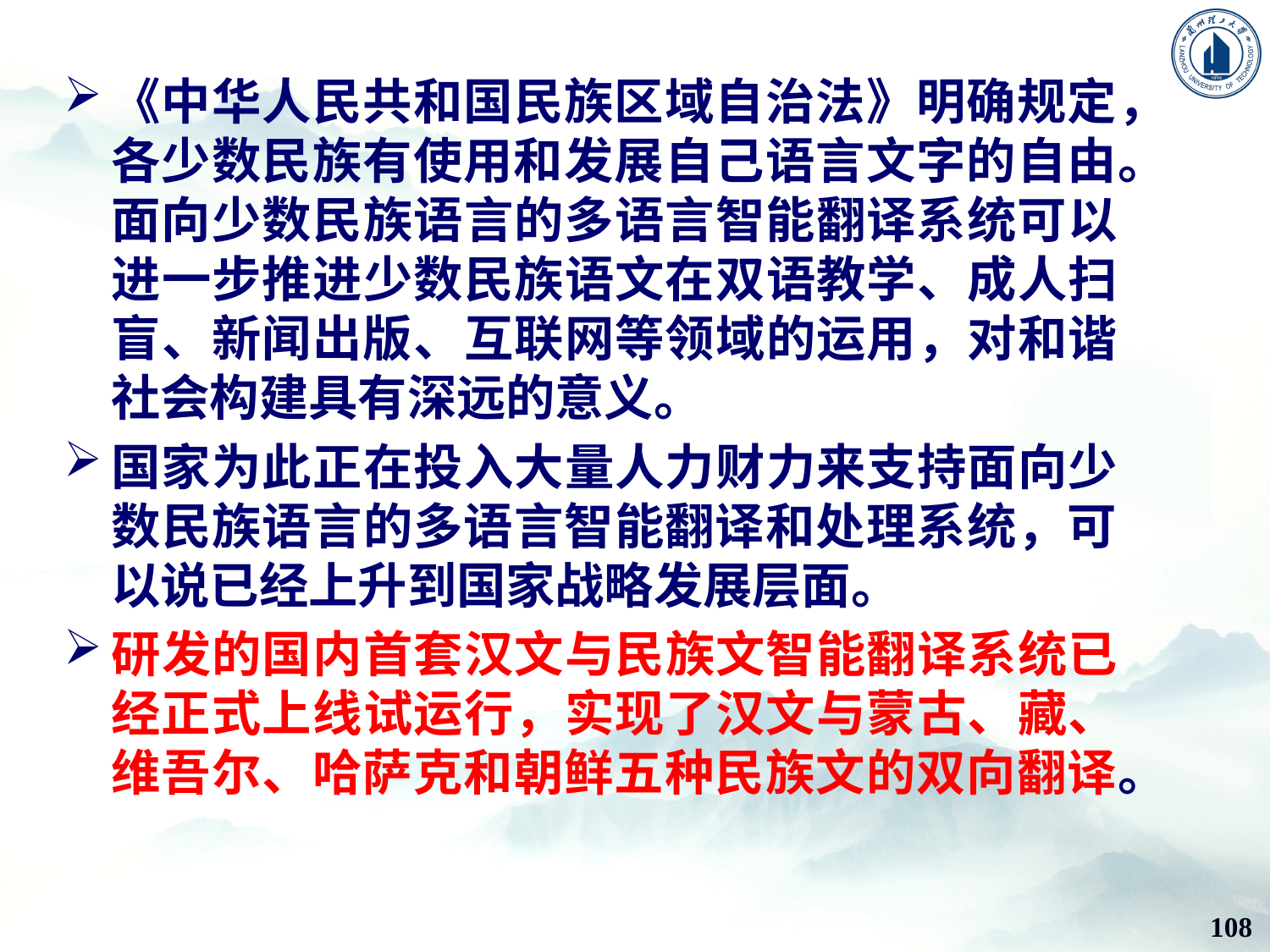

《中华人民共和国民族区域自治法》明确规定，各少数民族有使用和发展自己语言文字的自由。面向少数民族语言的多语言智能翻译系统可以进一步推进少数民族语文在双语教学、成人扫盲、新闻出版、互联网等领域的运用，对和谐社会构建具有深远的意义。
国家为此正在投入大量人力财力来支持面向少数民族语言的多语言智能翻译和处理系统，可以说已经上升到国家战略发展层面。
研发的国内首套汉文与民族文智能翻译系统已经正式上线试运行，实现了汉文与蒙古、藏、维吾尔、哈萨克和朝鲜五种民族文的双向翻译。
108